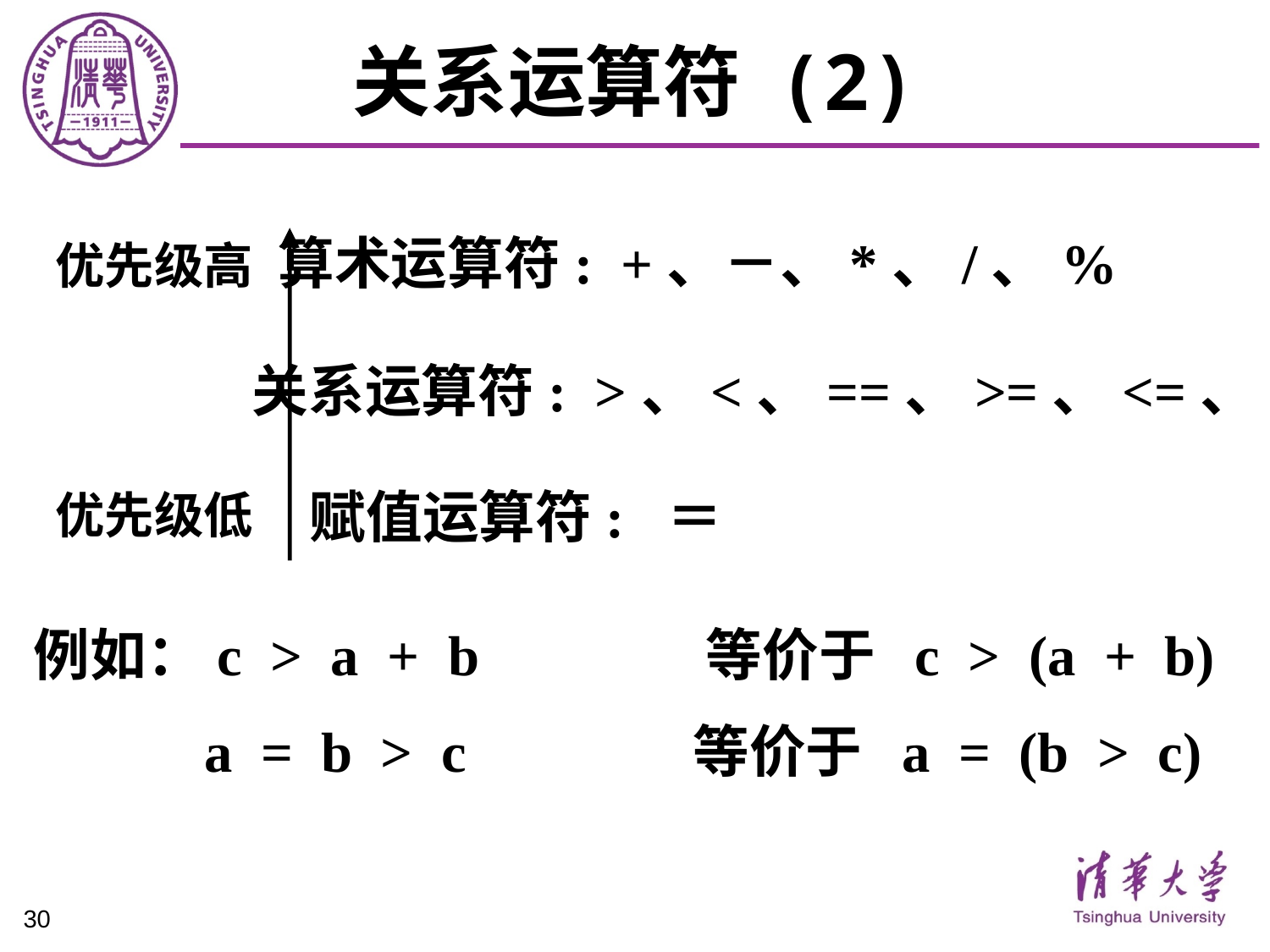

# 关系运算符 (2)
算术运算符:  +、－、*、/、%

优先级高
关系运算符:  >、<、==、>=、<=、!=
赋值运算符:  ＝
优先级低
例如：c  >  a  +  b               等价于  c  >  (a  +  b)
            a  =  b  >  c               等价于  a  =  (b  >  c)
30